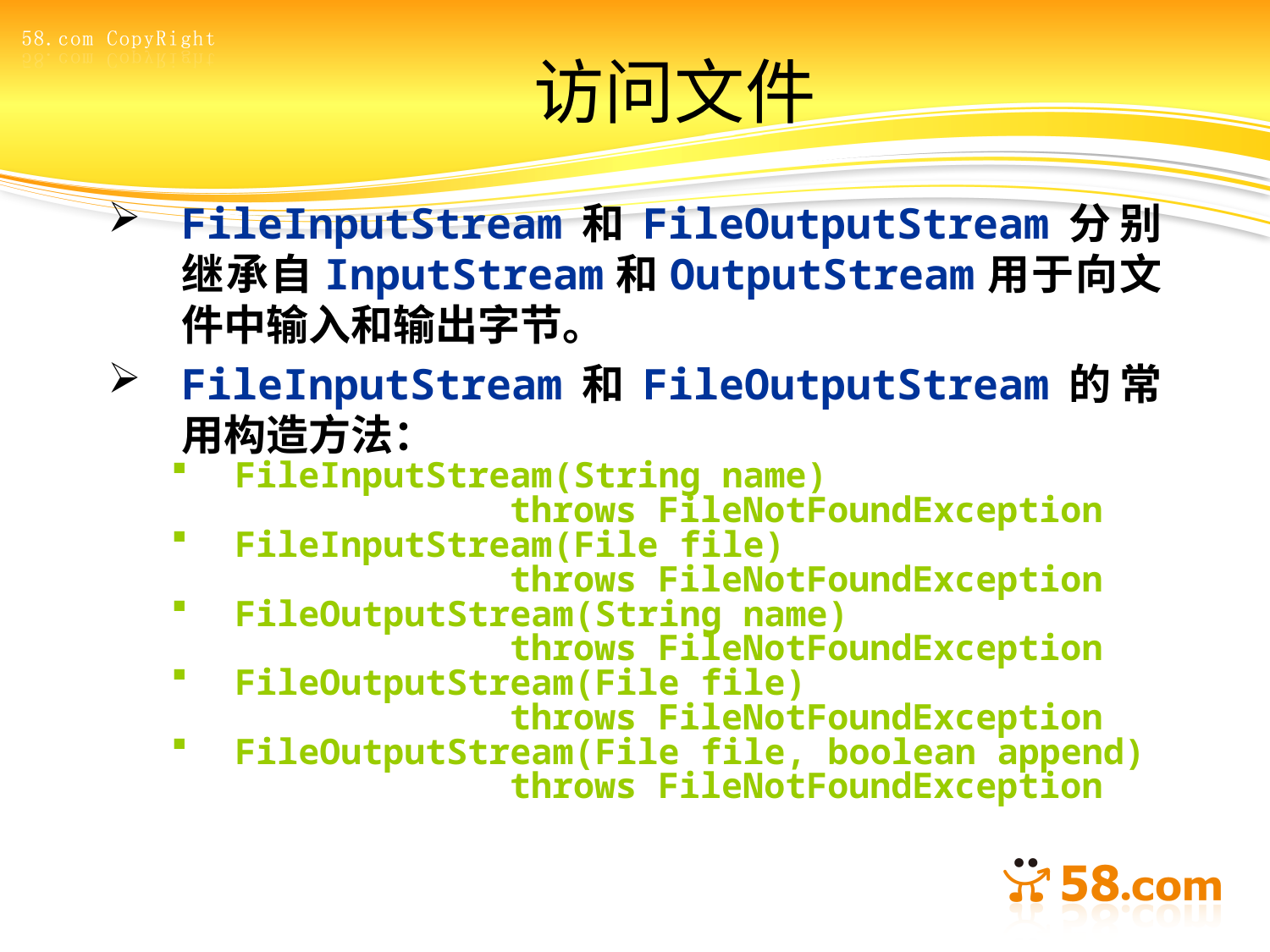

# 访问文件
FileInputStream和FileOutputStream分别继承自InputStream和OutputStream用于向文件中输入和输出字节。
FileInputStream和FileOutputStream的常用构造方法：
FileInputStream(String name)
                throws FileNotFoundException
FileInputStream(File file)
                throws FileNotFoundException
FileOutputStream(String name)
                throws FileNotFoundException
FileOutputStream(File file)
                throws FileNotFoundException
FileOutputStream(File file, boolean append)
                throws FileNotFoundException